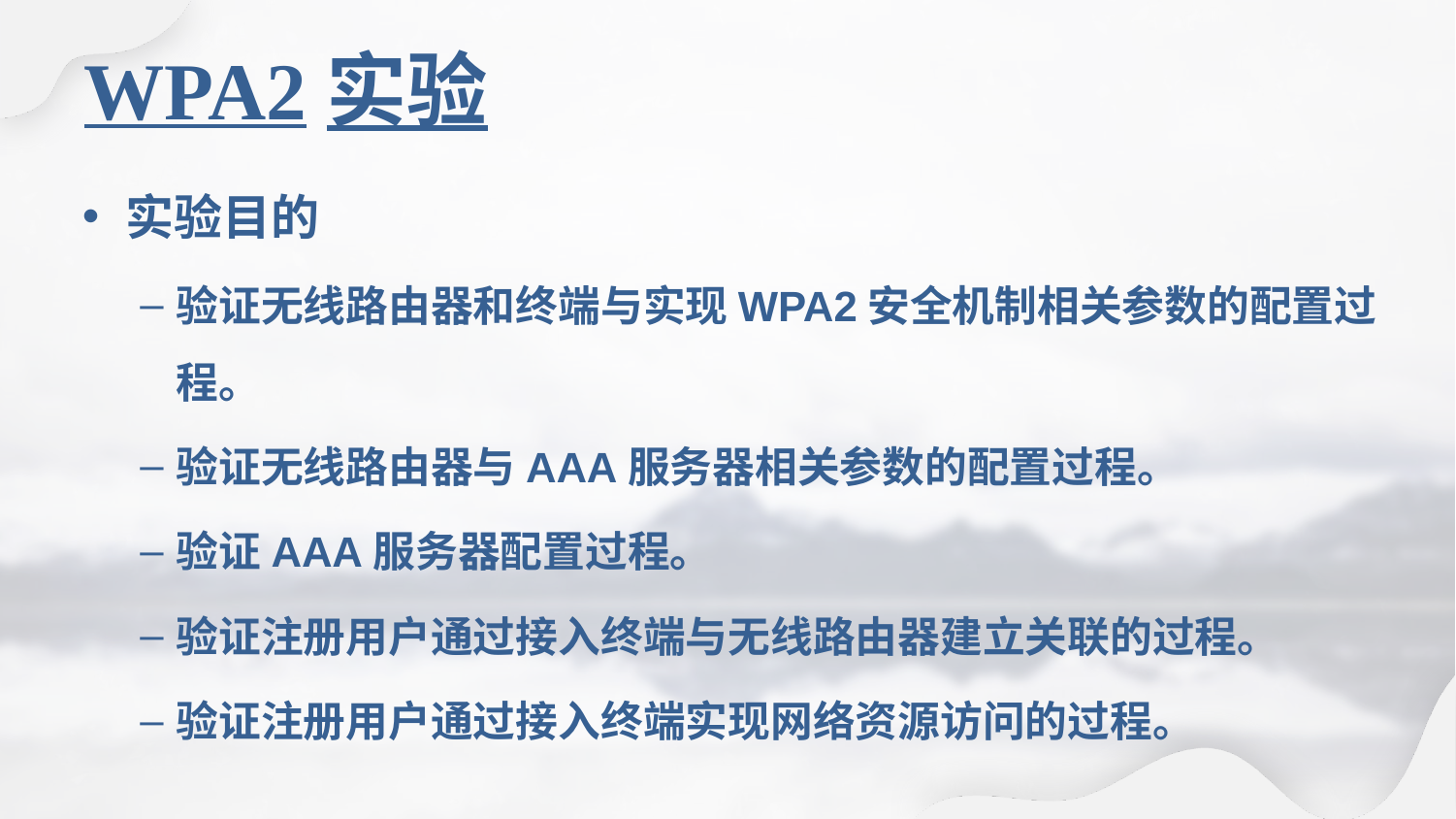

# WPA2实验
实验目的
验证无线路由器和终端与实现WPA2安全机制相关参数的配置过程。
验证无线路由器与AAA服务器相关参数的配置过程。
验证AAA服务器配置过程。
验证注册用户通过接入终端与无线路由器建立关联的过程。
验证注册用户通过接入终端实现网络资源访问的过程。